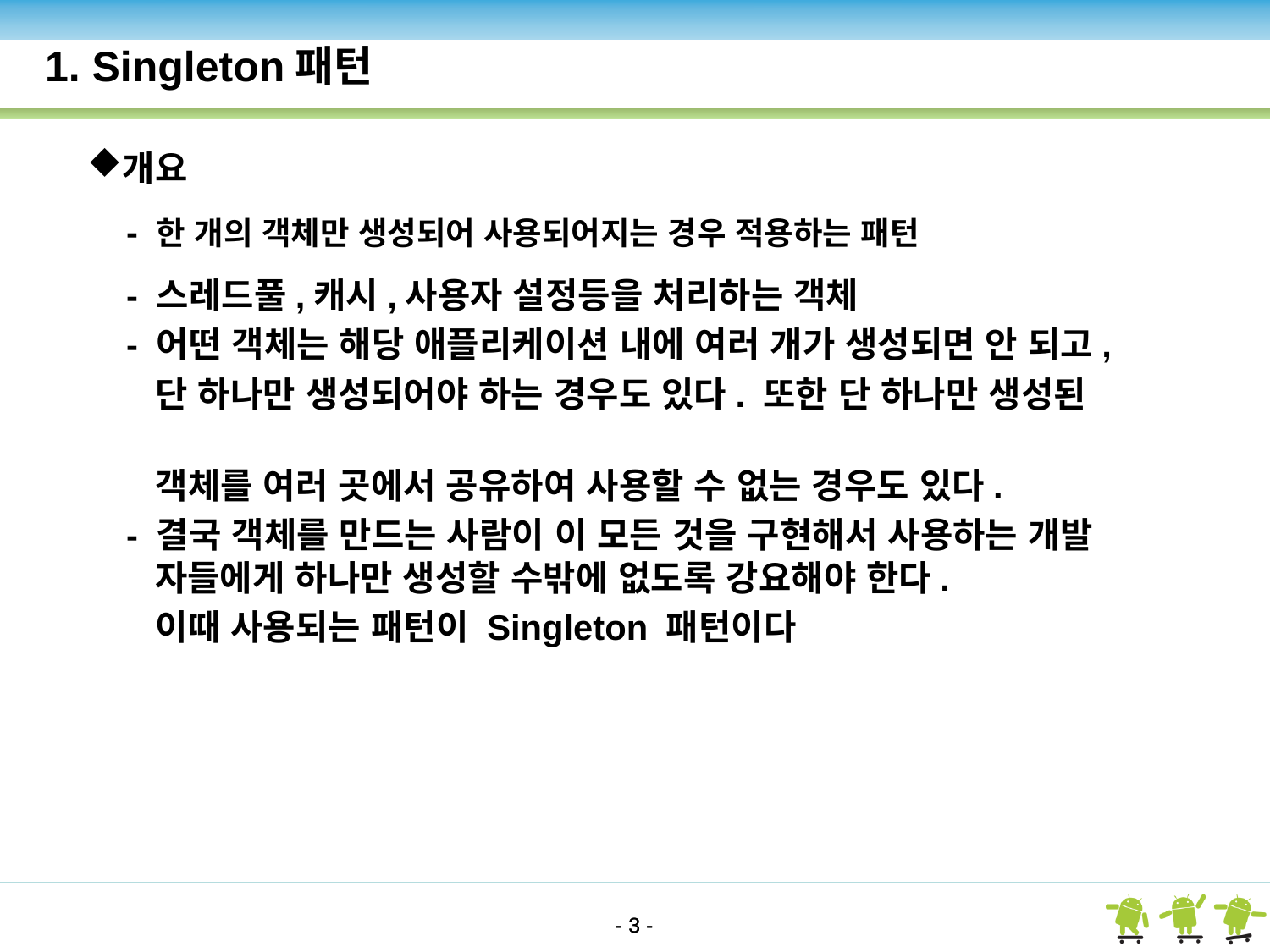

1. Singleton패턴
개요
    - 한 개의 객체만 생성되어 사용되어지는 경우 적용하는 패턴
    - 스레드풀,캐시,사용자 설정등을 처리하는 객체
    - 어떤 객체는 해당 애플리케이션 내에 여러 개가 생성되면 안 되고,
      단 하나만 생성되어야 하는 경우도 있다. 또한 단 하나만 생성된
      객체를 여러 곳에서 공유하여 사용할 수 없는 경우도 있다.
    - 결국 객체를 만드는 사람이 이 모든 것을 구현해서 사용하는 개발
  자들에게 하나만 생성할 수밖에 없도록 강요해야 한다.
      이때 사용되는 패턴이 Singleton 패턴이다

- 3 -
- 3 -